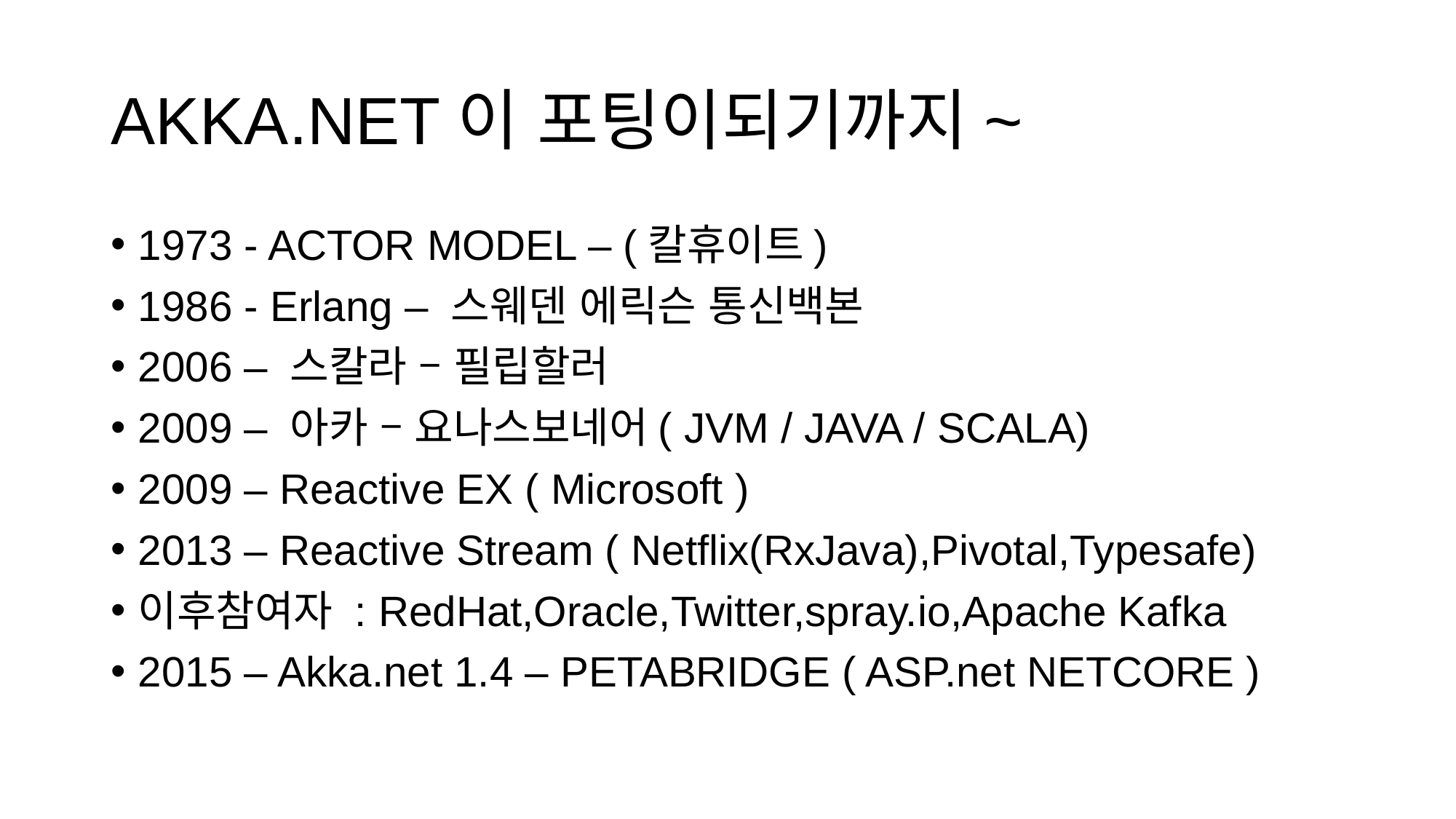

# AKKA.NET이 포팅이되기까지~
1973 - ACTOR MODEL – (칼휴이트)
1986 - Erlang – 스웨덴 에릭슨 통신백본
2006 – 스칼라 – 필립할러
2009 – 아카 – 요나스보네어( JVM / JAVA / SCALA)
2009 – Reactive EX ( Microsoft )
2013 – Reactive Stream ( Netflix(RxJava),Pivotal,Typesafe)
이후참여자 : RedHat,Oracle,Twitter,spray.io,Apache Kafka
2015 – Akka.net 1.4 – PETABRIDGE ( ASP.net NETCORE )